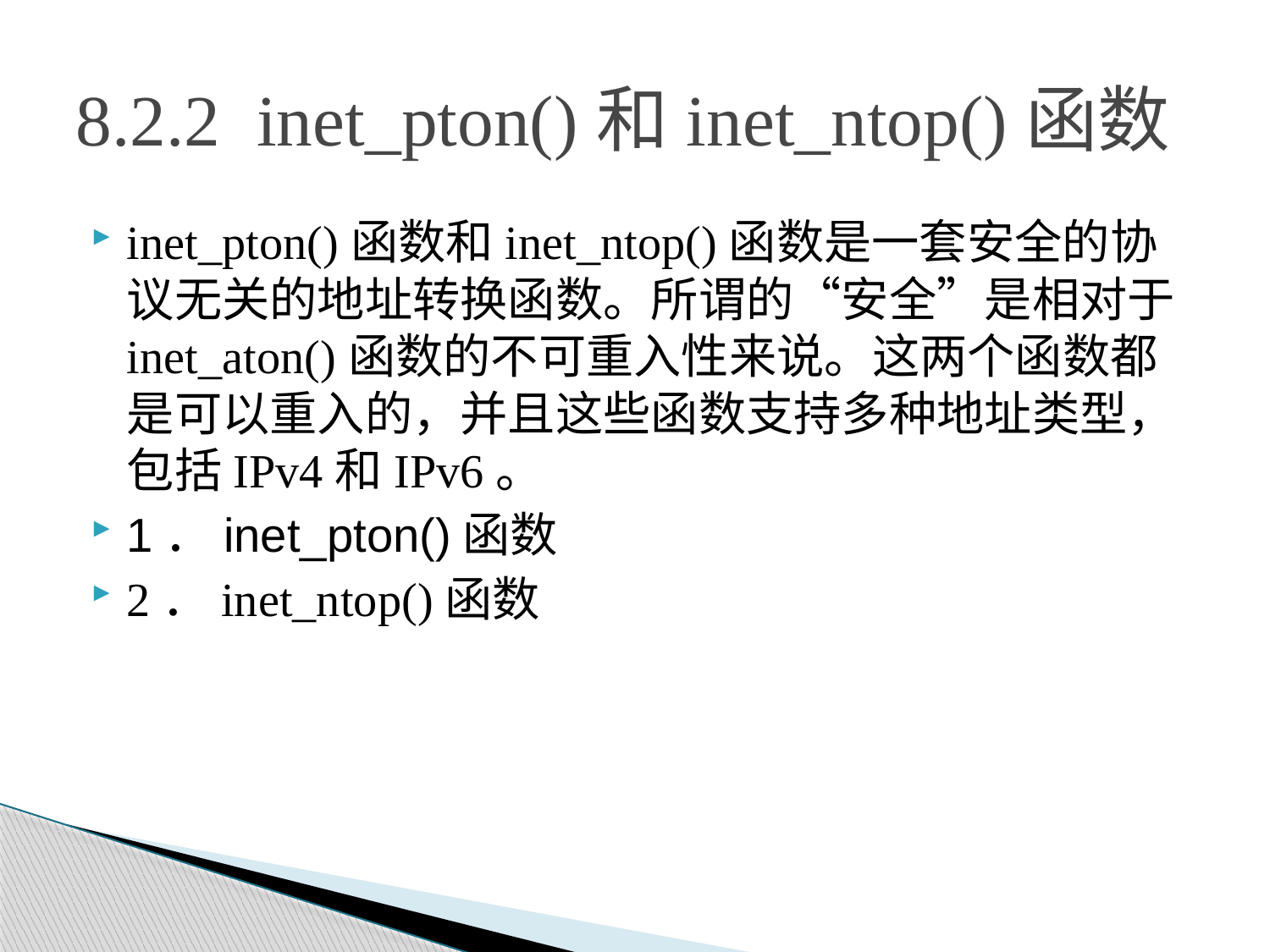

# 8.2.2  inet_pton()和inet_ntop()函数
inet_pton()函数和inet_ntop()函数是一套安全的协议无关的地址转换函数。所谓的“安全”是相对于inet_aton()函数的不可重入性来说。这两个函数都是可以重入的，并且这些函数支持多种地址类型，包括IPv4和IPv6。
1．inet_pton()函数
2．inet_ntop()函数